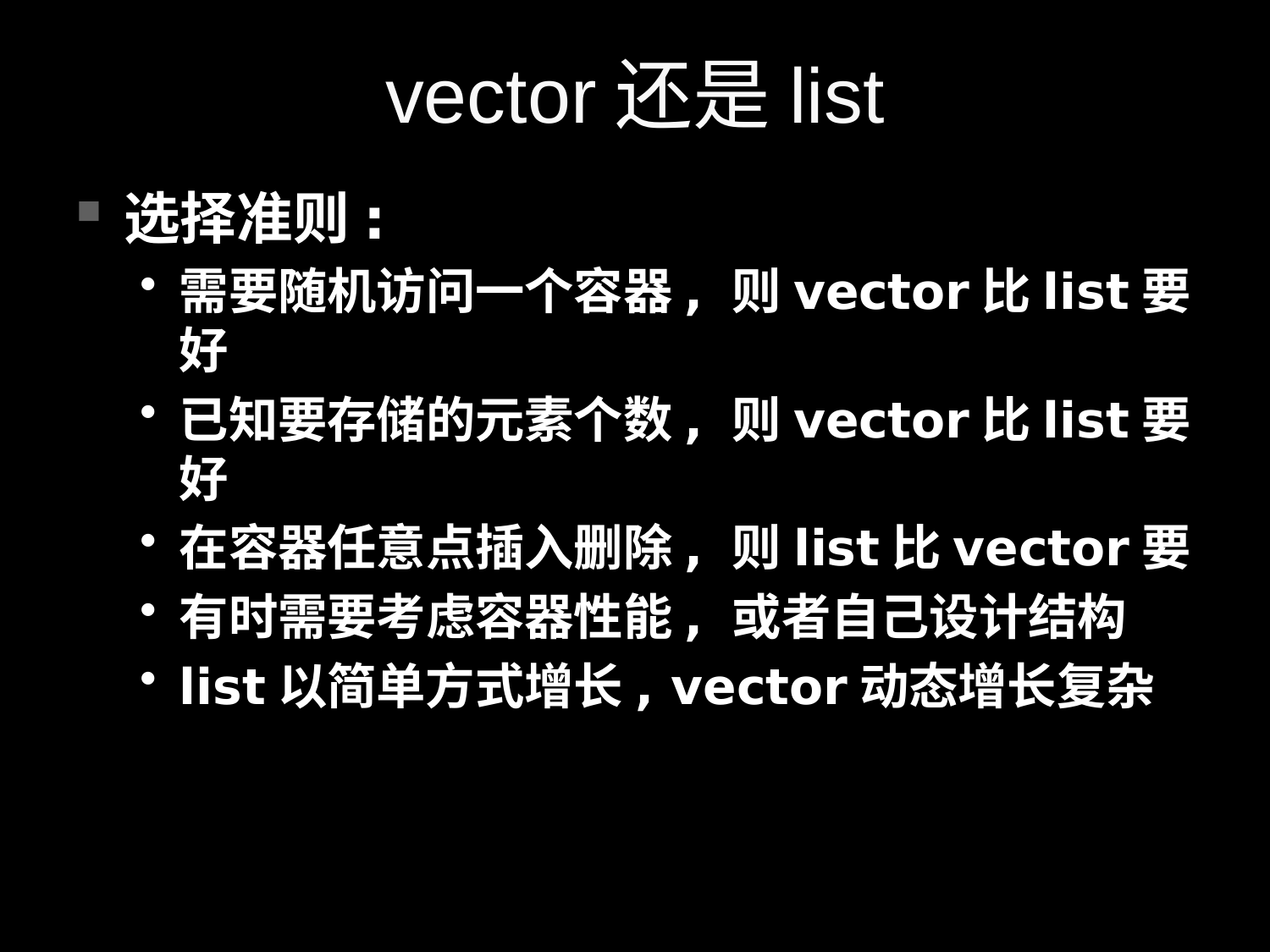

# vector还是list
选择准则:
需要随机访问一个容器, 则vector比list要好
已知要存储的元素个数, 则vector比list要好
在容器任意点插入删除, 则list比vector要
有时需要考虑容器性能, 或者自己设计结构
list以简单方式增长, vector动态增长复杂